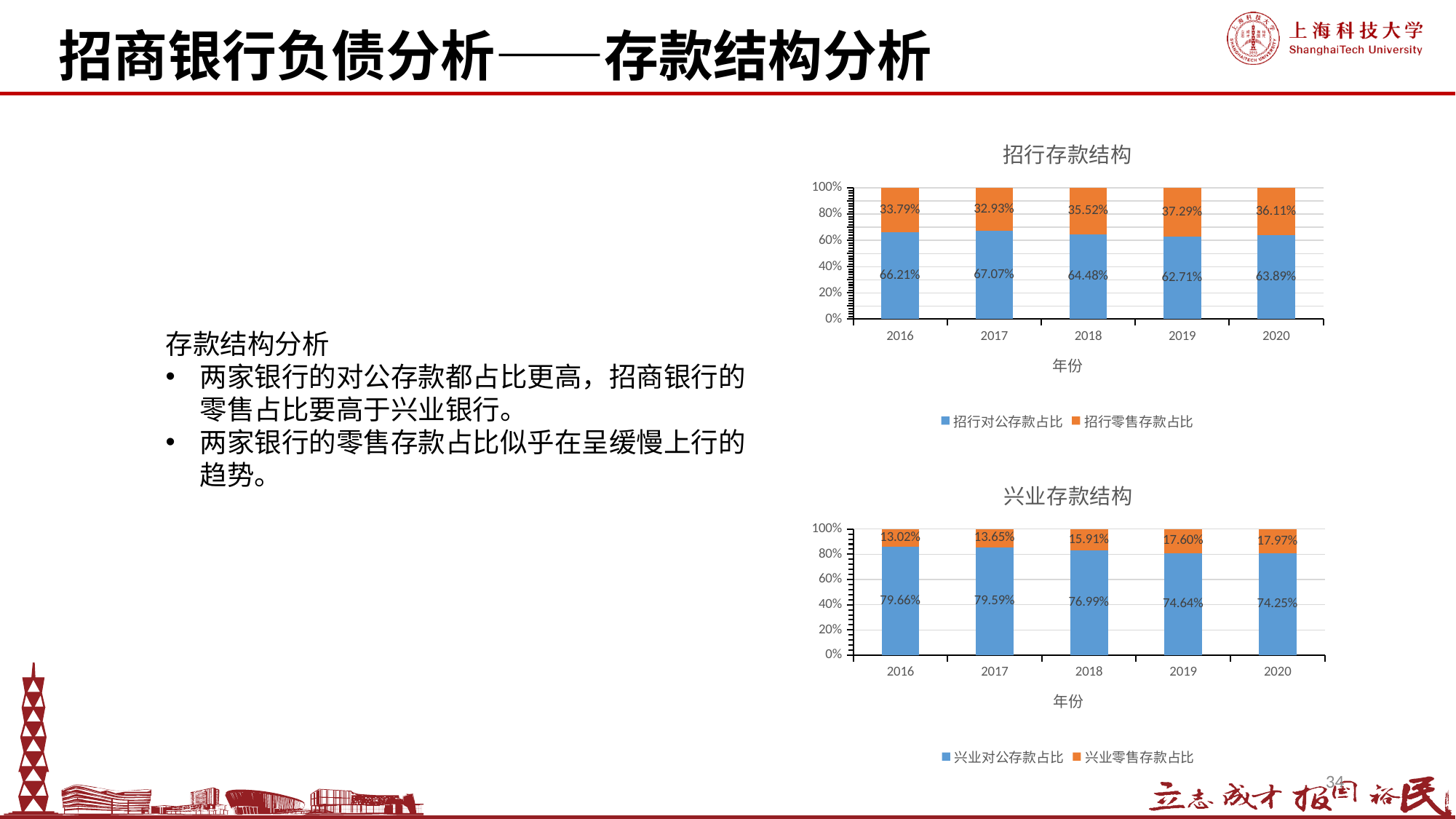

招商银行负债分析——存款结构分析

### Chart: 招行存款结构

| Category | 招行对公存款占比 | 招行零售存款占比 |
|---|---|---|
| 2016 | 0.6620999999999999 | 0.3379 |
| 2017 | 0.6707 | 0.3293 |
| 2018 | 0.6448 | 0.3552 |
| 2019 | 0.6271 | 0.3729 |
| 2020 | 0.6389 | 0.3611 |
存款结构分析
两家银行的对公存款都占比更高，招商银行的零售占比要高于兴业银行。
两家银行的零售存款占比似乎在呈缓慢上行的趋势。

### Chart: 兴业存款结构

| Category | 兴业对公存款占比 | 兴业零售存款占比 |
|---|---|---|
| 2016 | 0.7966 | 0.13019999999999998 |
| 2017 | 0.7959 | 0.1365 |
| 2018 | 0.7698999999999999 | 0.1591 |
| 2019 | 0.7464 | 0.17600000000000002 |
| 2020 | 0.7425 | 0.1797 |
34